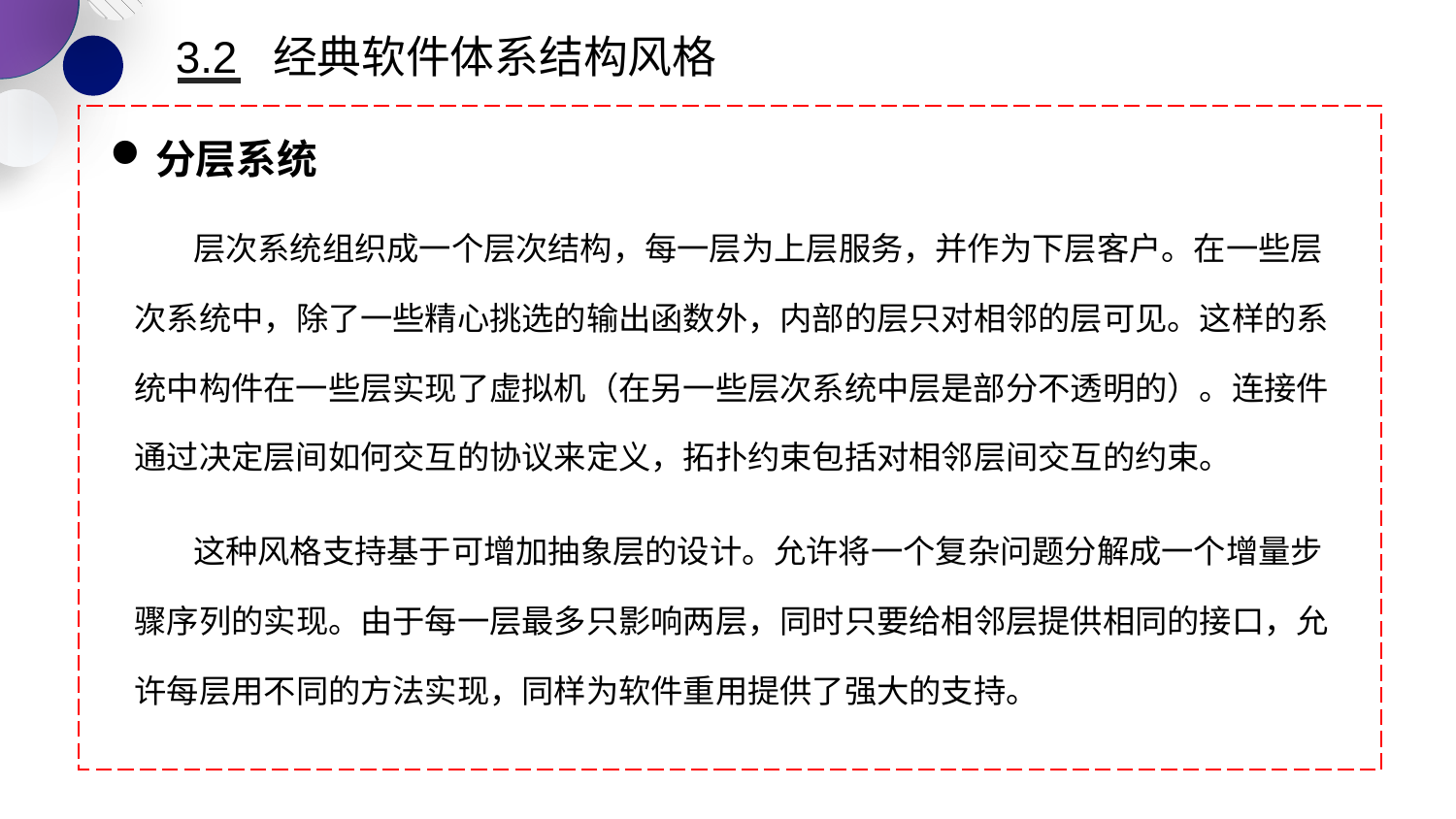

3.2  经典软件体系结构风格

分层系统
       层次系统组织成一个层次结构，每一层为上层服务，并作为下层客户。在一些层次系统中，除了一些精心挑选的输出函数外，内部的层只对相邻的层可见。这样的系统中构件在一些层实现了虚拟机（在另一些层次系统中层是部分不透明的）。连接件通过决定层间如何交互的协议来定义，拓扑约束包括对相邻层间交互的约束。
       这种风格支持基于可增加抽象层的设计。允许将一个复杂问题分解成一个增量步骤序列的实现。由于每一层最多只影响两层，同时只要给相邻层提供相同的接口，允许每层用不同的方法实现，同样为软件重用提供了强大的支持。